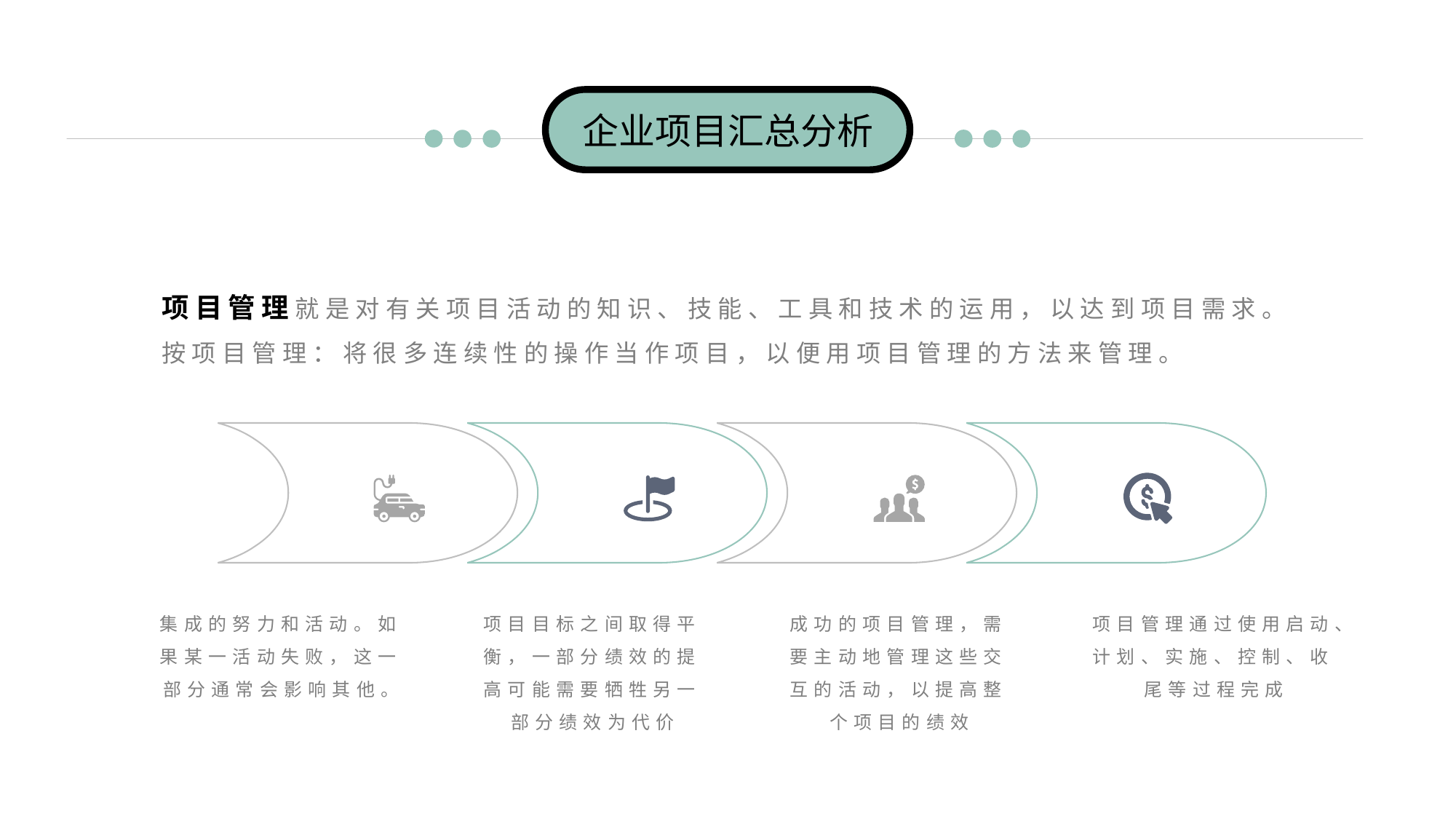

企业项目汇总分析

项目管理就是对有关项目活动的知识、技能、工具和技术的运用，以达到项目需求。按项目管理：将很多连续性的操作当作项目，以便用项目管理的方法来管理。

集成的努力和活动。如果某一活动失败，这一部分通常会影响其他。
项目目标之间取得平衡，一部分绩效的提高可能需要牺牲另一部分绩效为代价
成功的项目管理，需要主动地管理这些交互的活动，以提高整个项目的绩效
项目管理通过使用启动、计划、实施、控制、收尾等过程完成